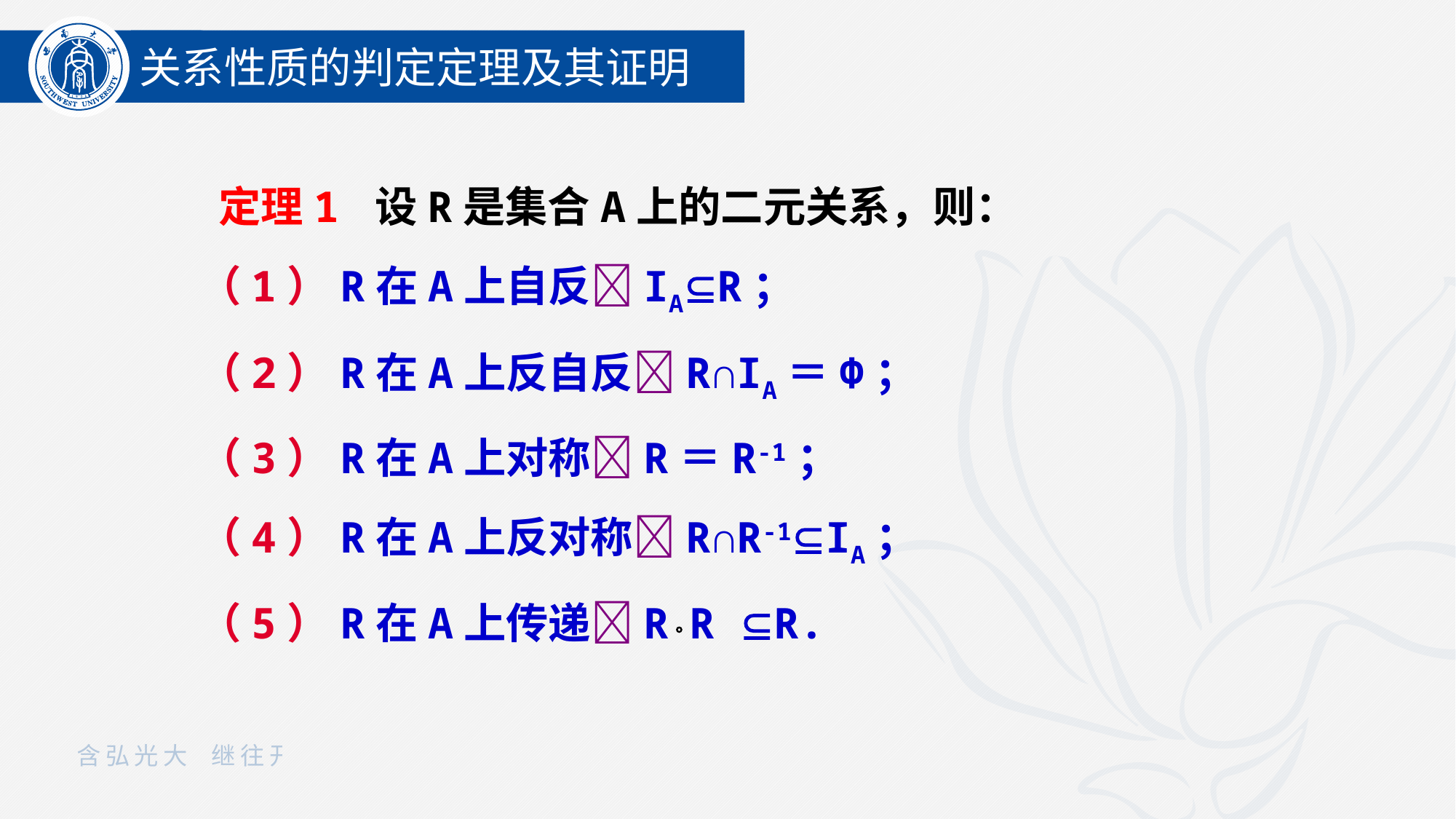

关系性质的判定定理及其证明
 定理1 设R是集合A上的二元关系，则：
（1）R在A上自反⇔IA⊆R；
（2）R在A上反自反⇔R∩IA＝Φ；
（3）R在A上对称⇔R＝R-1；
（4）R在A上反对称⇔R∩R-1⊆IA；
（5）R在A上传递⇔R ° R ⊆R.